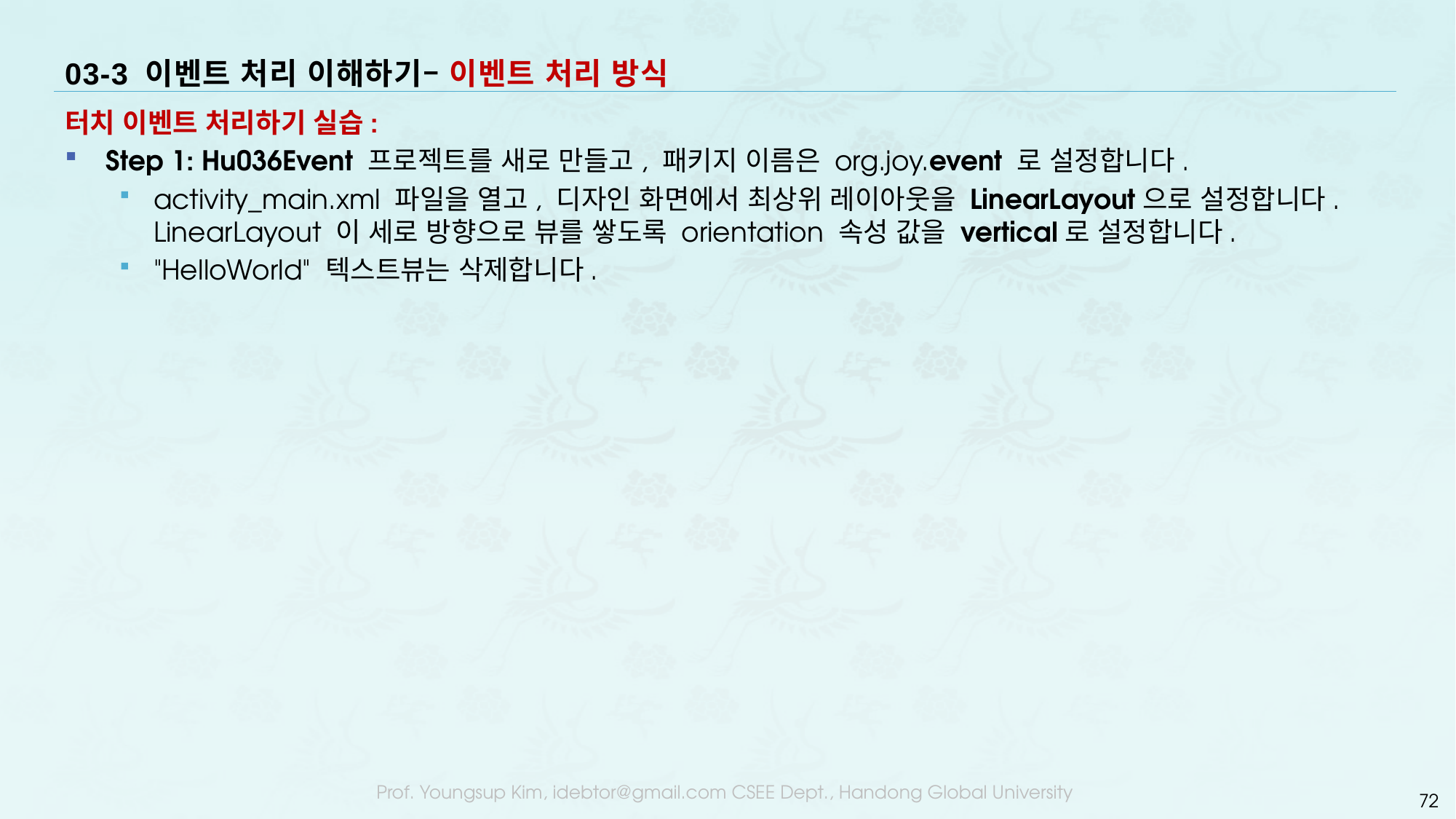

# 03-3 이벤트 처리 이해하기– 이벤트 처리 방식
터치 이벤트 처리하기 실습:
Step 1: Hu036Event 프로젝트를 새로 만들고, 패키지 이름은 org.joy.event 로 설정합니다.
activity_main.xml 파일을 열고, 디자인 화면에서 최상위 레이아웃을 LinearLayout으로 설정합니다.  LinearLayout 이 세로 방향으로 뷰를 쌓도록 orientation 속성 값을 vertical로 설정합니다.
"HelloWorld" 텍스트뷰는 삭제합니다.

72